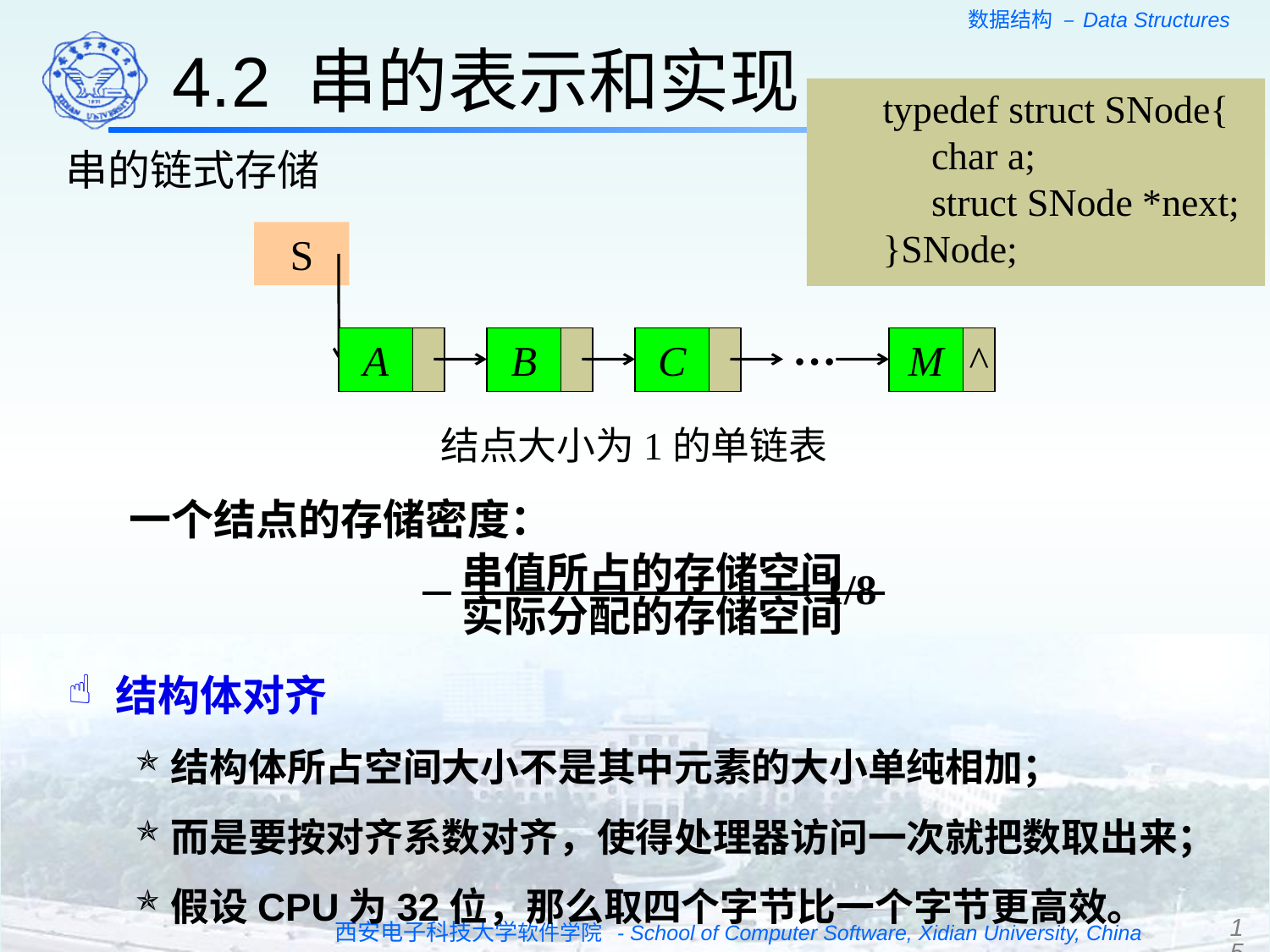

4.2 串的表示和实现
typedef struct SNode{
     char a;
     struct SNode *next;
}SNode;
串的链式存储
S
…
A

B

C

M
^

结点大小为1的单链表
一个结点的存储密度：
			   串值所占的存储空间
			   实际分配的存储空间
= 1/8
结构体对齐
结构体所占空间大小不是其中元素的大小单纯相加；
而是要按对齐系数对齐，使得处理器访问一次就把数取出来；
假设CPU为32位，那么取四个字节比一个字节更高效。
15